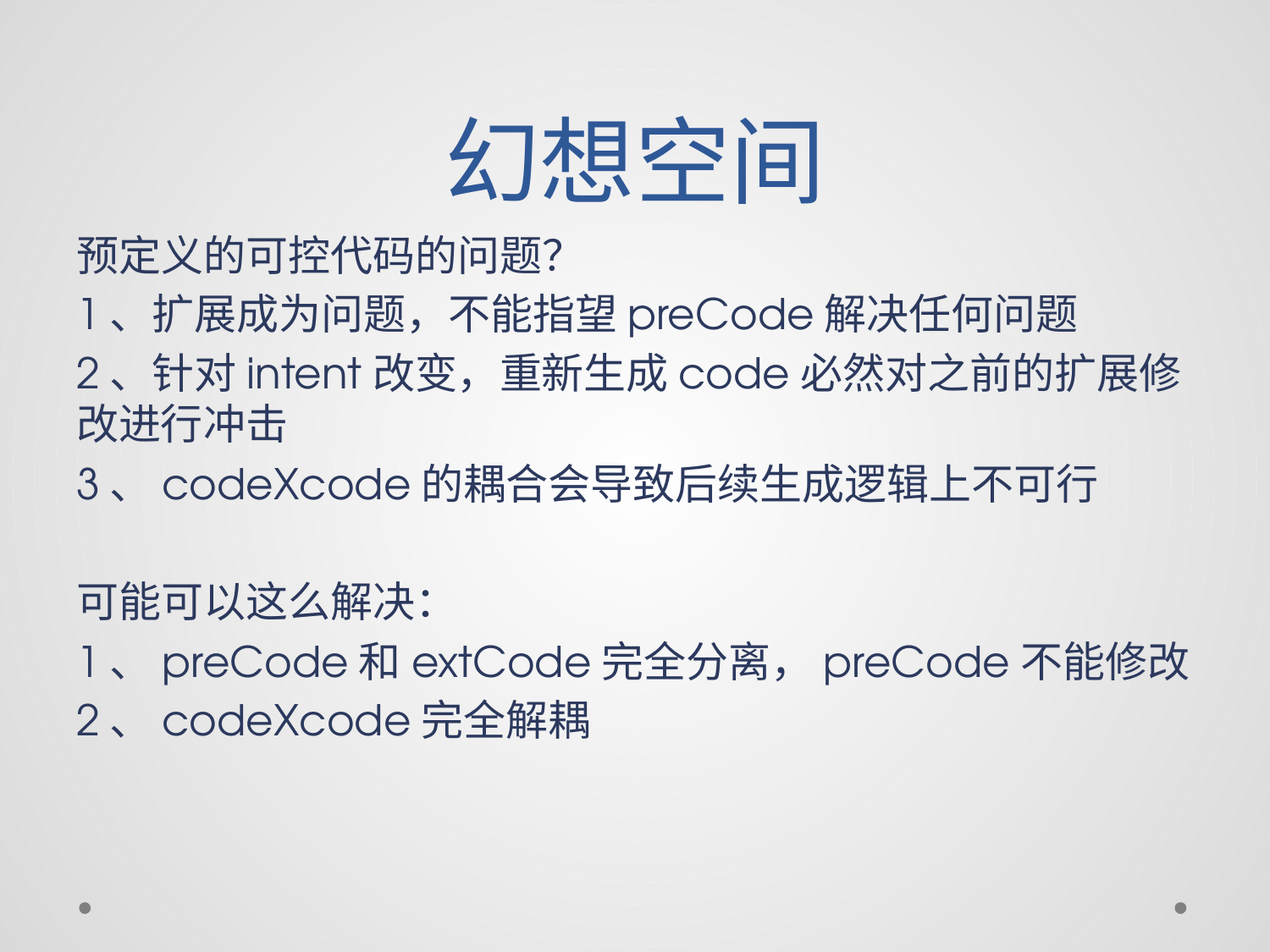

# 幻想空间
预定义的可控代码的问题？
1、扩展成为问题，不能指望preCode解决任何问题
2、针对intent改变，重新生成code必然对之前的扩展修改进行冲击
3、codeXcode的耦合会导致后续生成逻辑上不可行

可能可以这么解决：
1、preCode和extCode完全分离，preCode不能修改
2、codeXcode完全解耦